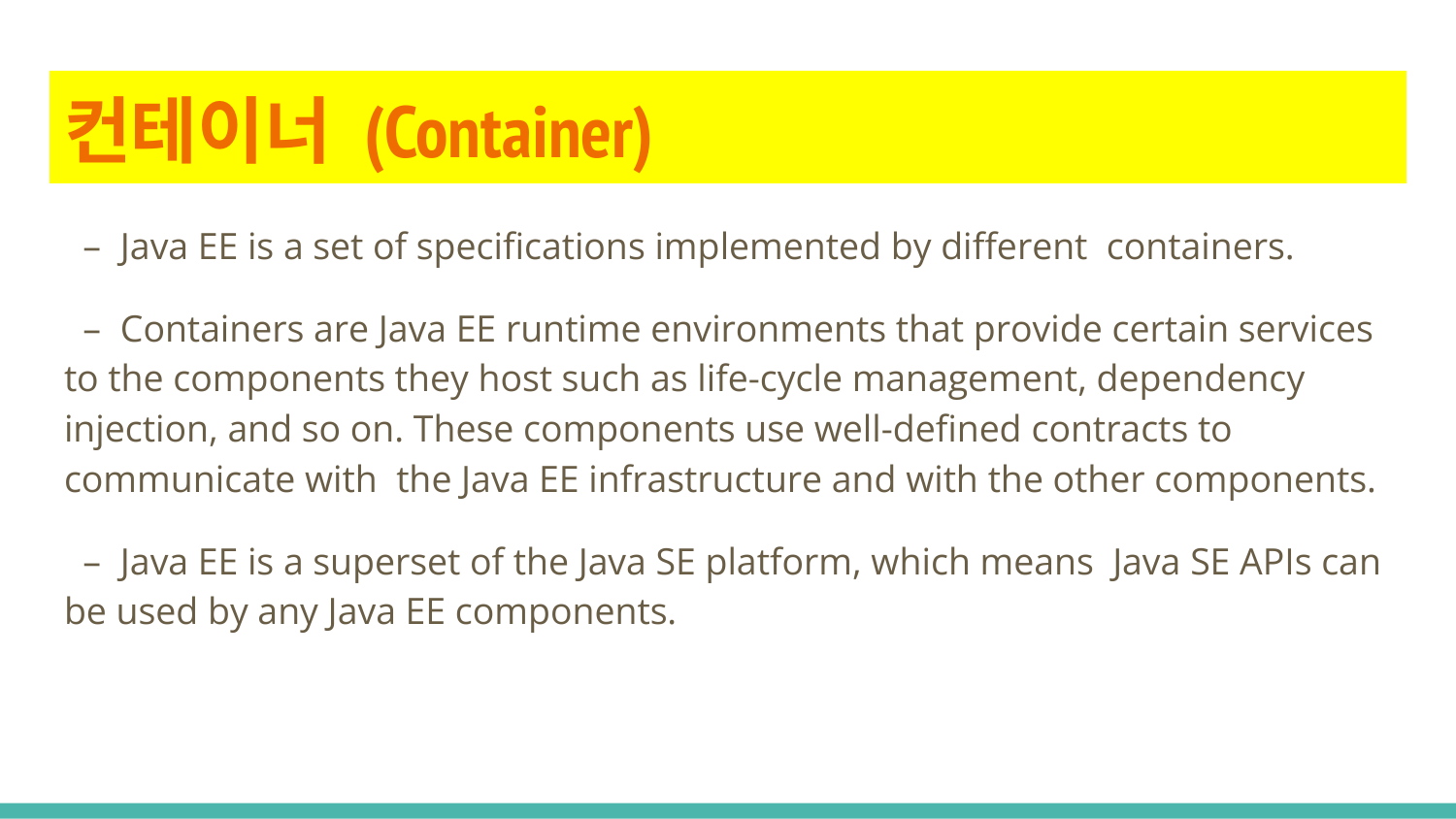

# 컨테이너 (Container)
  –  Java EE is a set of specifications implemented by different  containers.
  –  Containers are Java EE runtime environments that provide certain services to the components they host such as life-cycle management, dependency injection, and so on. These components use well-defined contracts to communicate with  the Java EE infrastructure and with the other components.
  –  Java EE is a superset of the Java SE platform, which means  Java SE APIs can be used by any Java EE components.